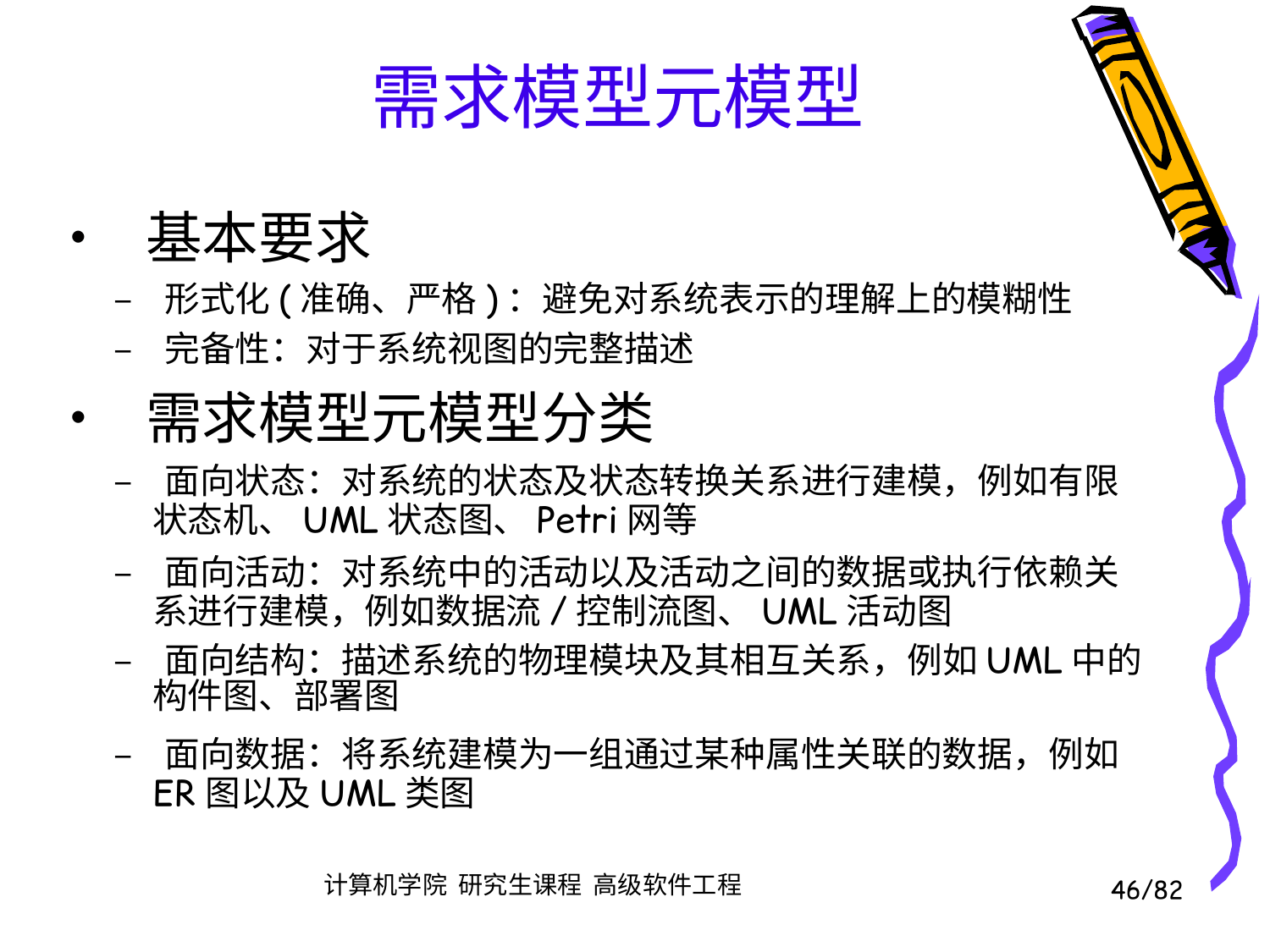

需求模型元模型

•  基本要求
	–   形式化(准确、严格)：避免对系统表示的理解上的模糊性
	–   完备性：对于系统视图的完整描述
•  需求模型元模型分类
	–   面向状态：对系统的状态及状态转换关系进行建模，例如有限
		状态机、UML状态图、Petri网等
	–   面向活动：对系统中的活动以及活动之间的数据或执行依赖关
		系进行建模，例如数据流/控制流图、UML活动图
	–   面向结构：描述系统的物理模块及其相互关系，例如UML中的
		构件图、部署图
	–   面向数据：将系统建模为一组通过某种属性关联的数据，例如
		ER图以及UML类图

46/82
计算机学院  研究生课程  高级软件工程